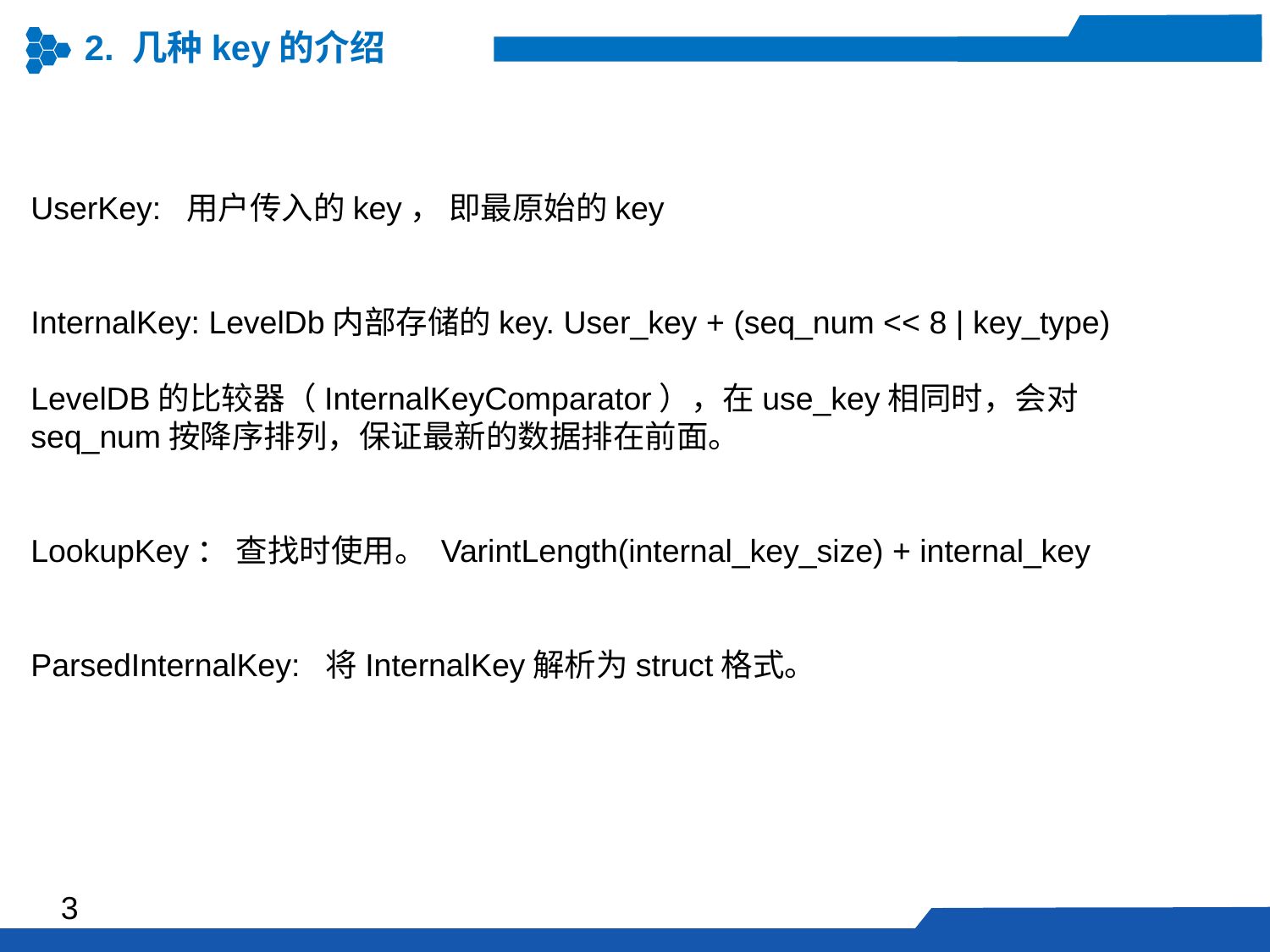

2. 几种key的介绍

UserKey:  用户传入的key， 即最原始的key

InternalKey: LevelDb内部存储的key. User_key + (seq_num << 8 | key_type)

LevelDB的比较器（InternalKeyComparator），在use_key相同时，会对seq_num按降序排列，保证最新的数据排在前面。

LookupKey： 查找时使用。 VarintLength(internal_key_size) + internal_key

ParsedInternalKey:  将InternalKey解析为struct格式。